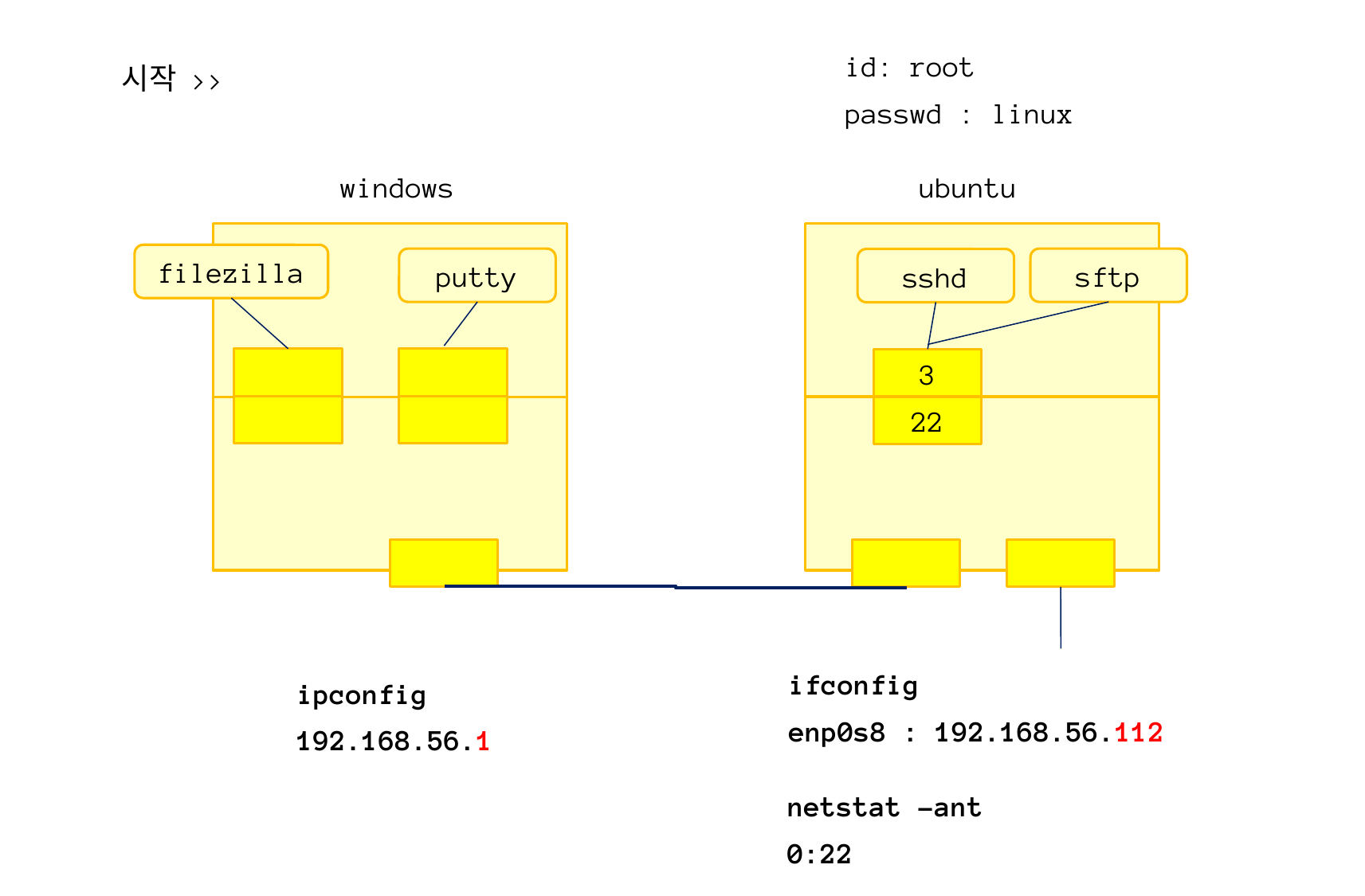

id: root
passwd : linux
시작 >>
windows
ubuntu

filezilla
putty
sftp
sshd

3

22

ifconfig
enp0s8 : 192.168.56.112
ipconfig
192.168.56.1
netstat -ant
0:22